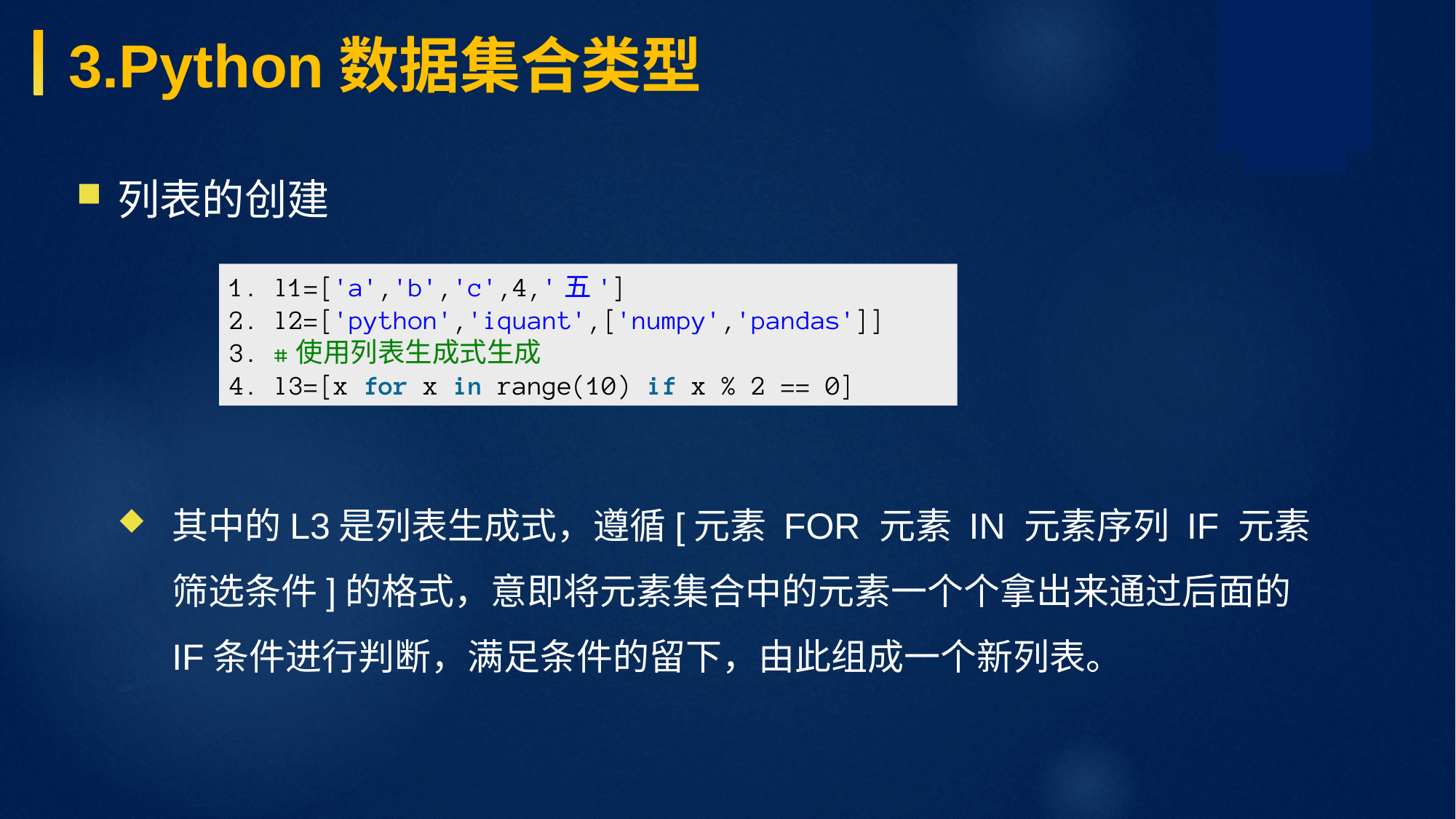

3.Python数据集合类型
列表的创建

其中的l3是列表生成式，遵循[元素 for 元素 in 元素序列 if 元素筛选条件]的格式，意即将元素集合中的元素一个个拿出来通过后面的if条件进行判断，满足条件的留下，由此组成一个新列表。
1. l1=['a','b','c',4,'五']    2. l2=['python','iquant',['numpy','pandas']]    3. #使用列表生成式生成    4. l3=[x for x in range(10) if x % 2 == 0]